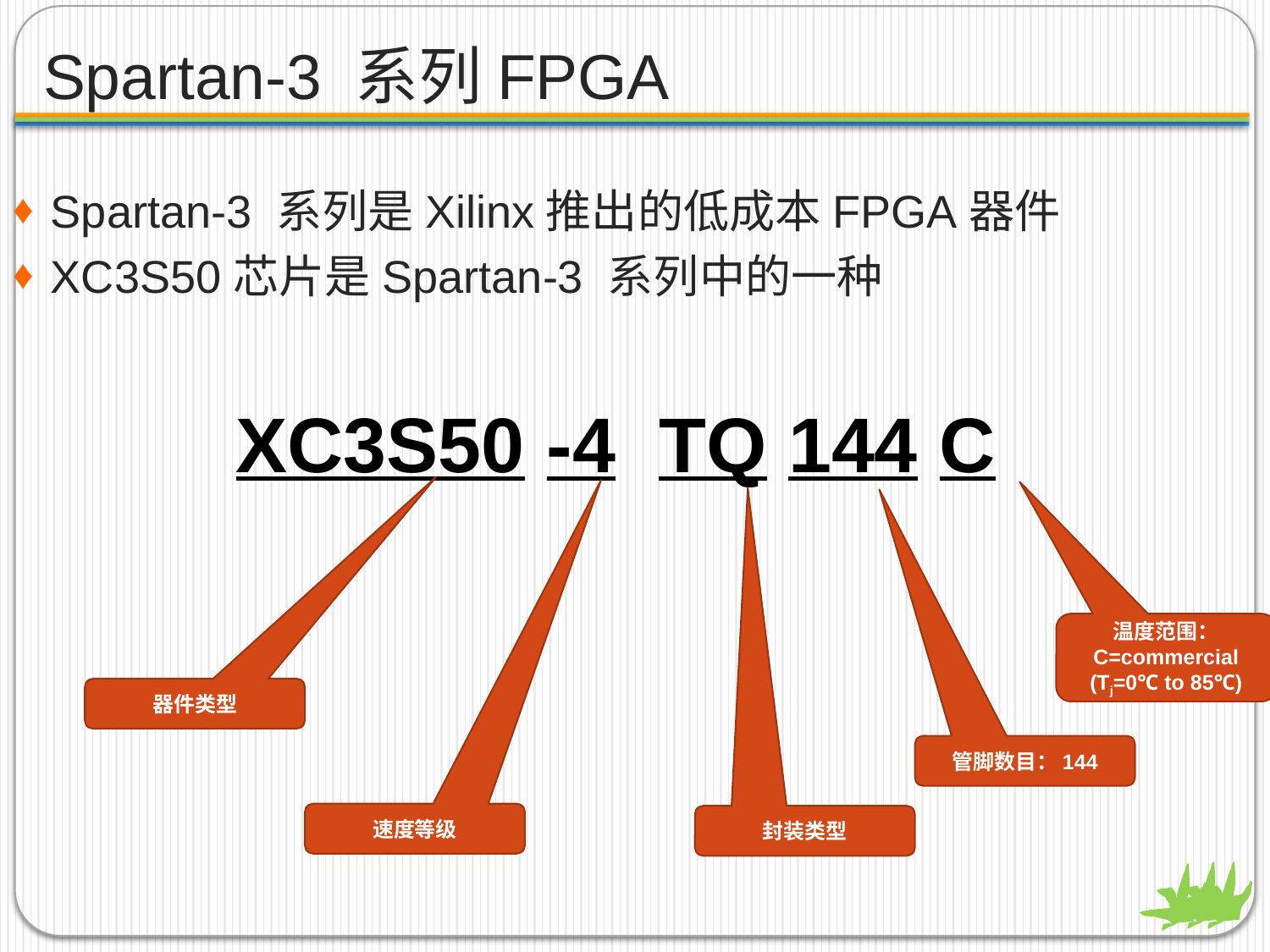

# Spartan-3 系列FPGA
Spartan-3 系列是Xilinx推出的低成本FPGA器件
XC3S50芯片是Spartan-3 系列中的一种
XC3S50 -4  TQ 144 C
温度范围：
C=commercial (Tj=0℃ to 85℃)
器件类型
管脚数目：144
速度等级
封装类型
58